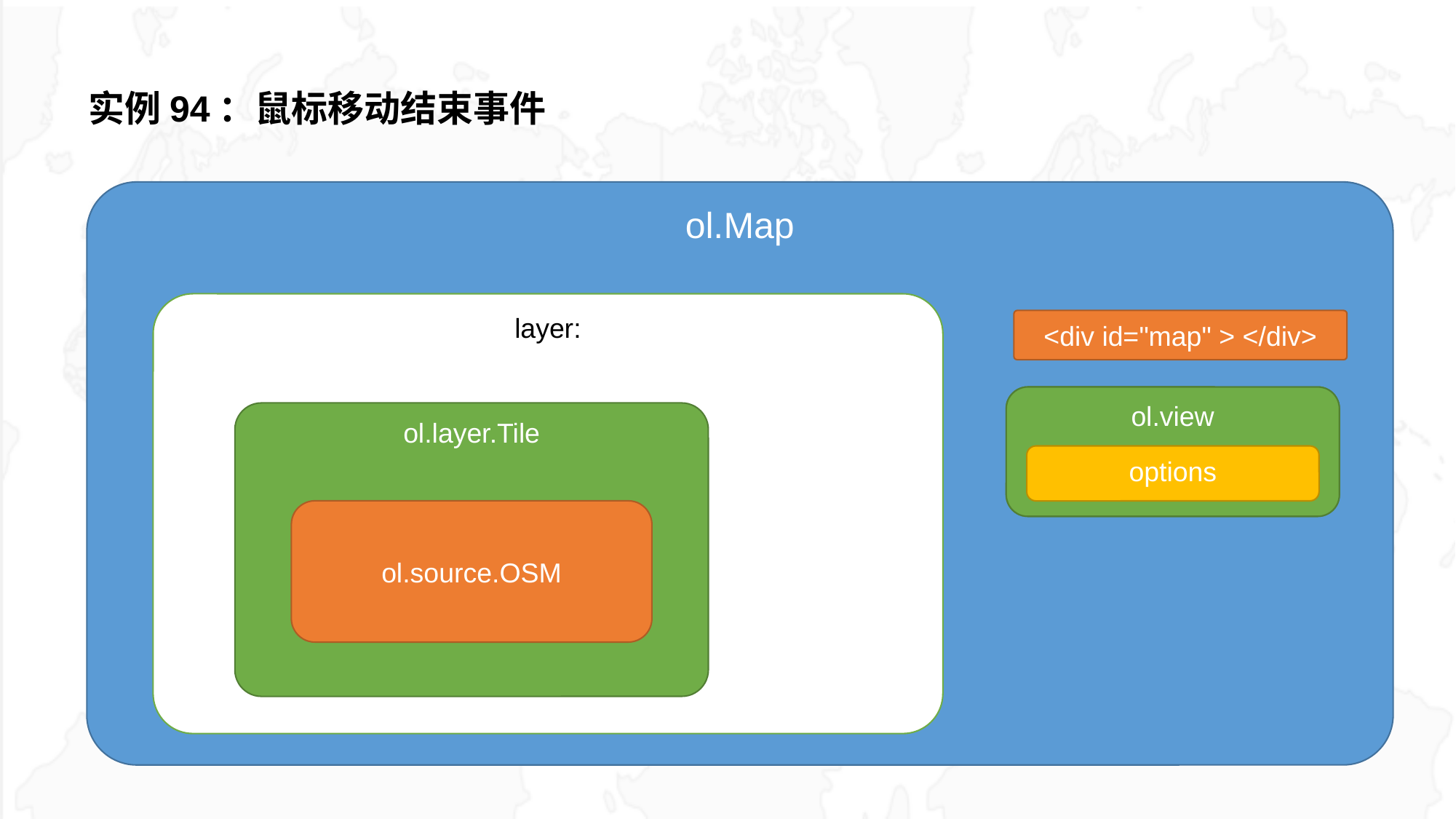

# 实例94：鼠标移动结束事件
ol.Map
layer:
<div id="map" > </div>
view:ol.view
ol.view
options
options
ol.layer.Tile
ol.source.OSM